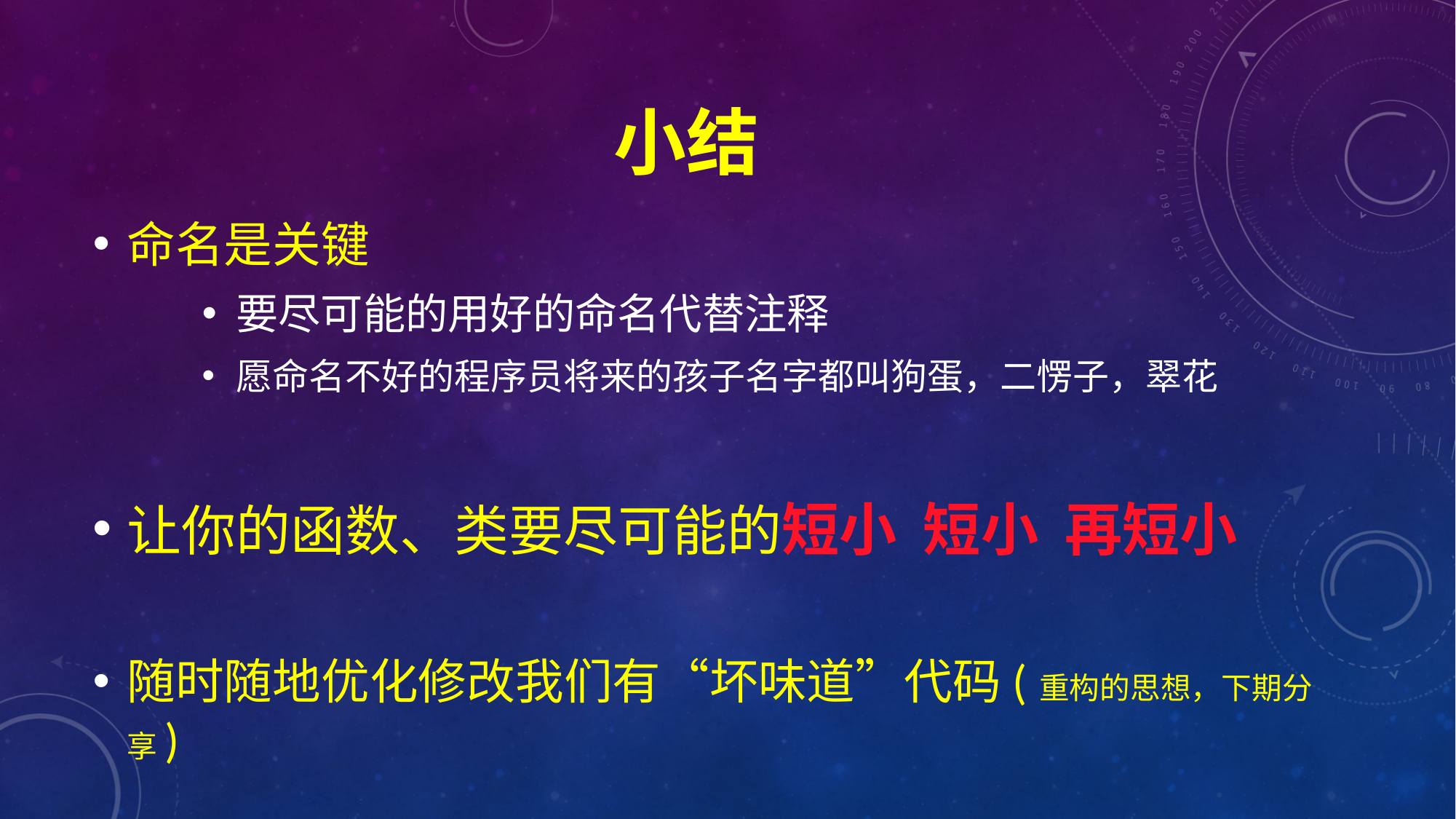

# 小结
命名是关键
要尽可能的用好的命名代替注释
愿命名不好的程序员将来的孩子名字都叫狗蛋，二愣子，翠花

让你的函数、类要尽可能的短小  短小  再短小

随时随地优化修改我们有“坏味道”代码(重构的思想，下期分享)